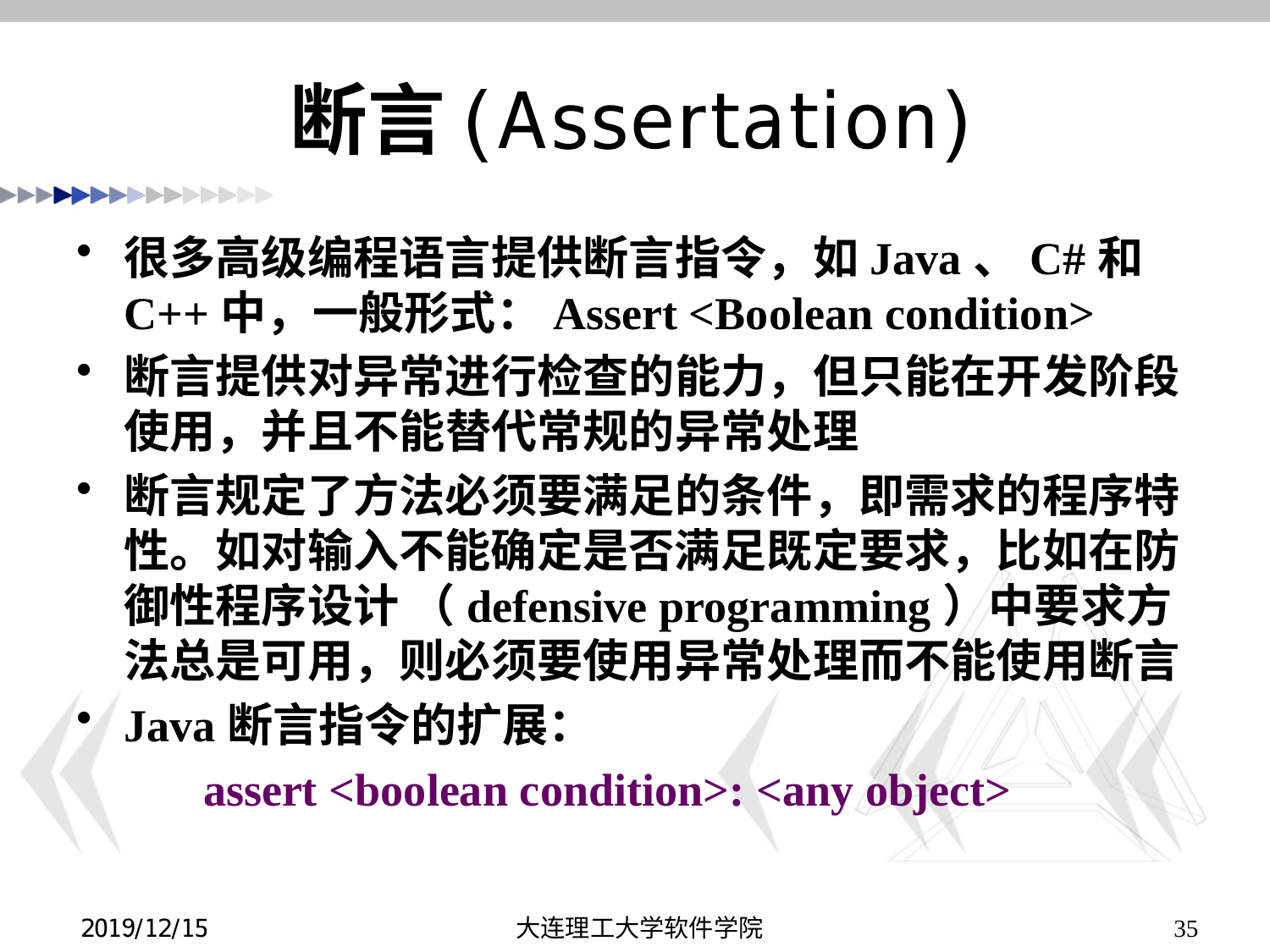

# 断言(Assertation)
很多高级编程语言提供断言指令，如Java、C#和C++中，一般形式：Assert <Boolean condition>
断言提供对异常进行检查的能力，但只能在开发阶段使用，并且不能替代常规的异常处理
断言规定了方法必须要满足的条件，即需求的程序特性。如对输入不能确定是否满足既定要求，比如在防御性程序设计 （defensive programming）中要求方法总是可用，则必须要使用异常处理而不能使用断言
Java断言指令的扩展：
	assert <boolean condition>: <any object>
2019/12/15
大连理工大学软件学院
35